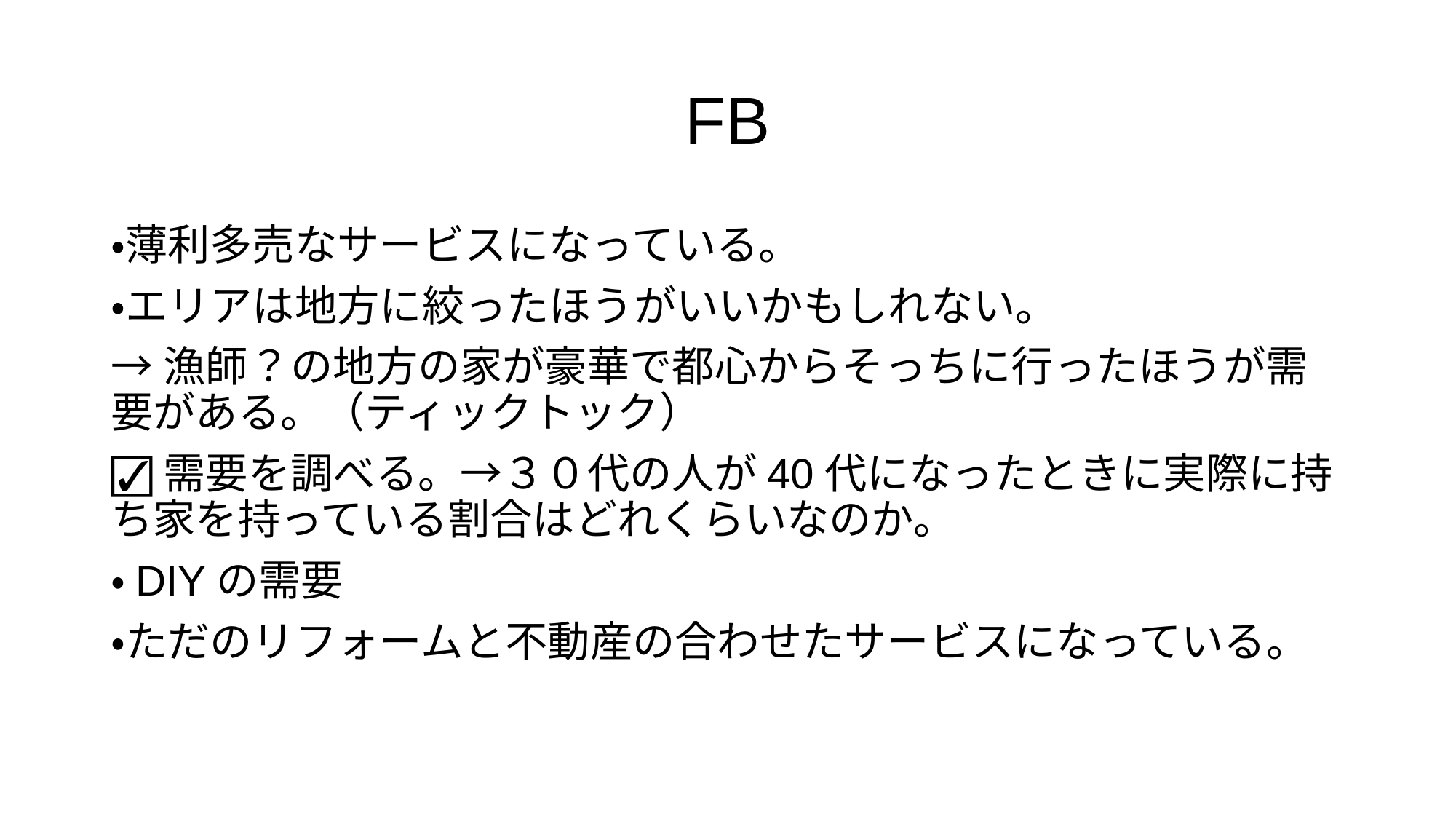

# FB
・薄利多売なサービスになっている。
・エリアは地方に絞ったほうがいいかもしれない。
→漁師？の地方の家が豪華で都心からそっちに行ったほうが需要がある。（ティックトック）
☑需要を調べる。→３０代の人が40代になったときに実際に持ち家を持っている割合はどれくらいなのか。
・DIYの需要
・ただのリフォームと不動産の合わせたサービスになっている。